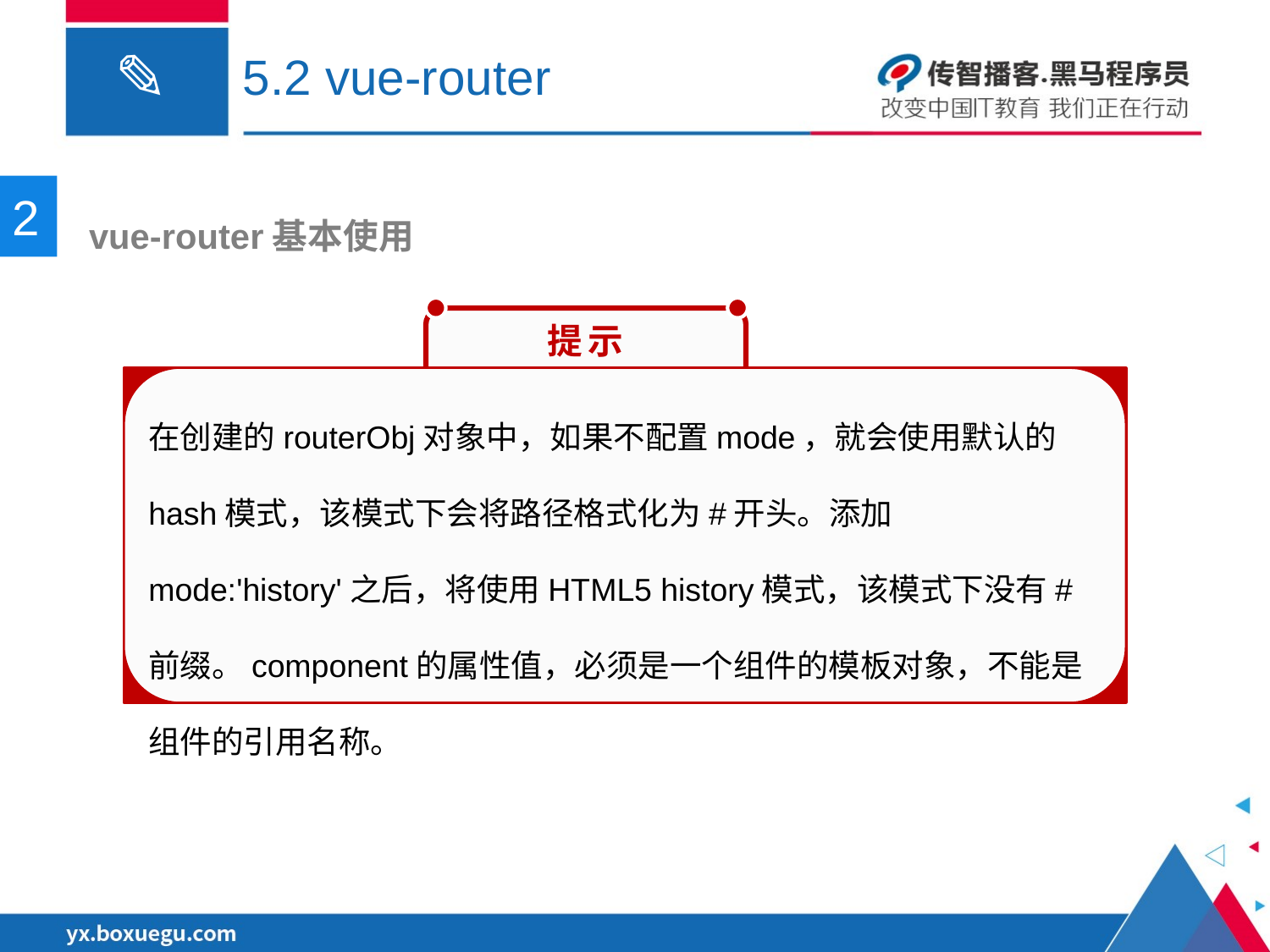

# 5.2 vue-router

2
  vue-router基本使用

　提示

在创建的routerObj对象中，如果不配置mode，就会使用默认的hash模式，该模式下会将路径格式化为#开头。添加mode:'history'之后，将使用HTML5 history模式，该模式下没有#前缀。component的属性值，必须是一个组件的模板对象，不能是组件的引用名称。